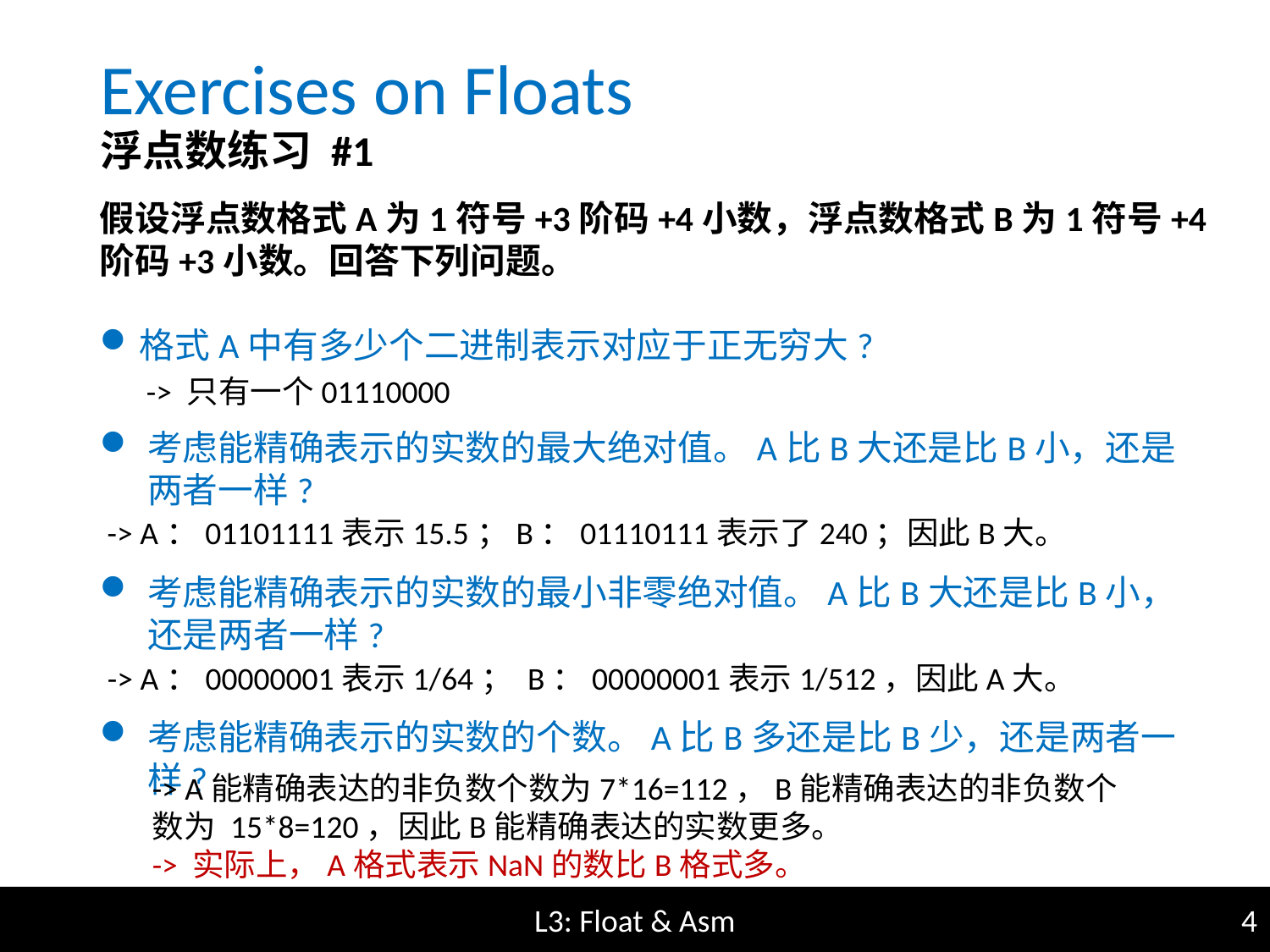

Exercises on Floats
浮点数练习 #1
假设浮点数格式A为1符号+3阶码+4小数，浮点数格式B为1符号+4阶码+3小数。回答下列问题。

格式A中有多少个二进制表示对应于正无穷大?

考虑能精确表示的实数的最大绝对值。A比B大还是比B小，还是两者一样?

考虑能精确表示的实数的最小非零绝对值。A比B大还是比B小，还是两者一样?

考虑能精确表示的实数的个数。A比B多还是比B少，还是两者一样?

-> 只有一个01110000
-> A：01101111表示15.5；B：01110111表示了240；因此B大。
-> A：00000001表示1/64； B：00000001表示1/512，因此A大。
-> A能精确表达的非负数个数为7*16=112，B能精确表达的非负数个数为 15*8=120，因此B能精确表达的实数更多。
-> 实际上，A格式表示NaN的数比B格式多。
L3: Float & Asm
4